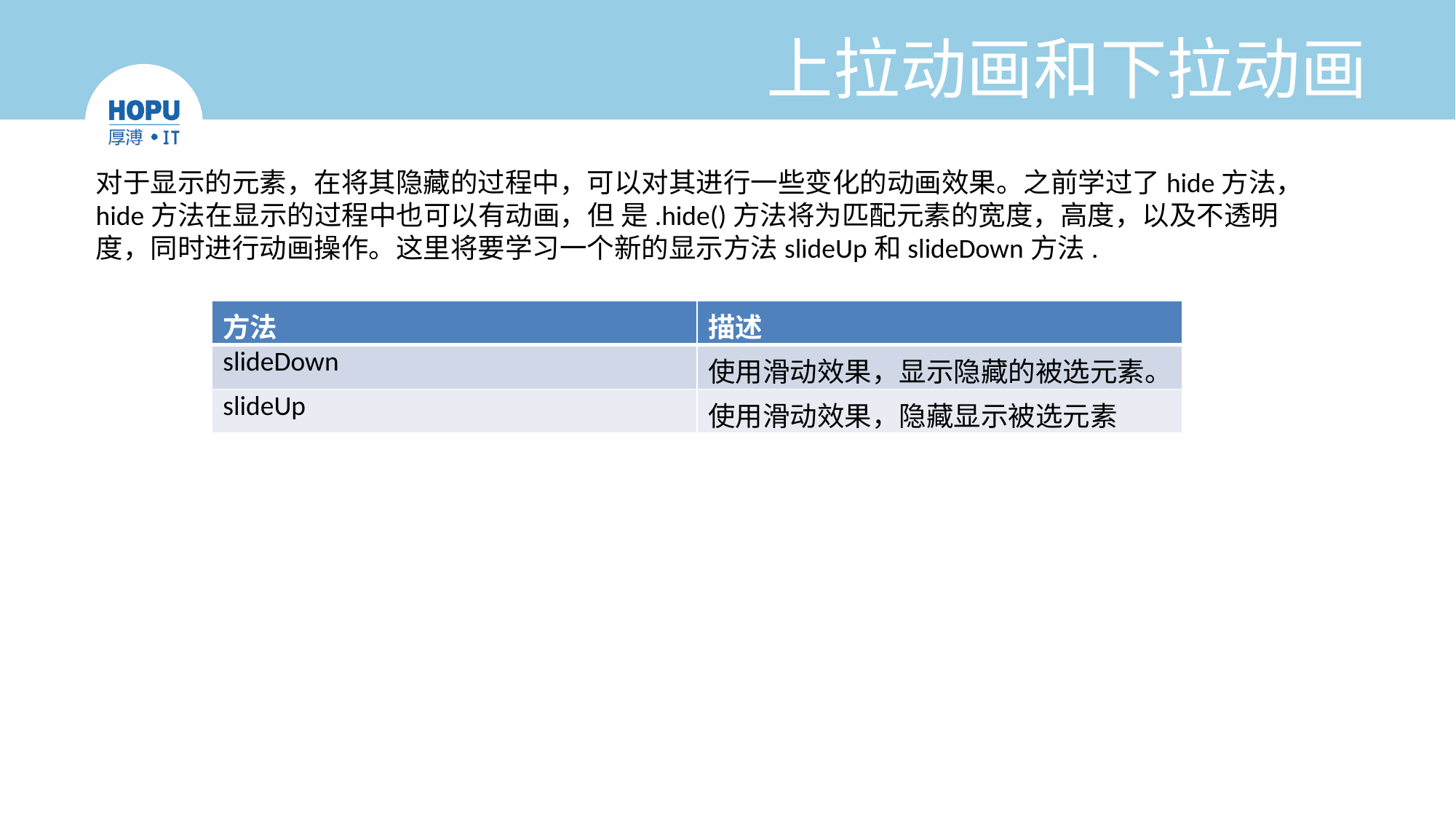

# 上拉动画和下拉动画
对于显示的元素，在将其隐藏的过程中，可以对其进行一些变化的动画效果。之前学过了hide方法，hide方法在显示的过程中也可以有动画，但 是.hide()方法将为匹配元素的宽度，高度，以及不透明度，同时进行动画操作。这里将要学习一个新的显示方法slideUp和slideDown方法.

| 方法 | 描述 |
| --- | --- |
| slideDown | 使用滑动效果，显示隐藏的被选元素。 |
| slideUp | 使用滑动效果，隐藏显示被选元素 |